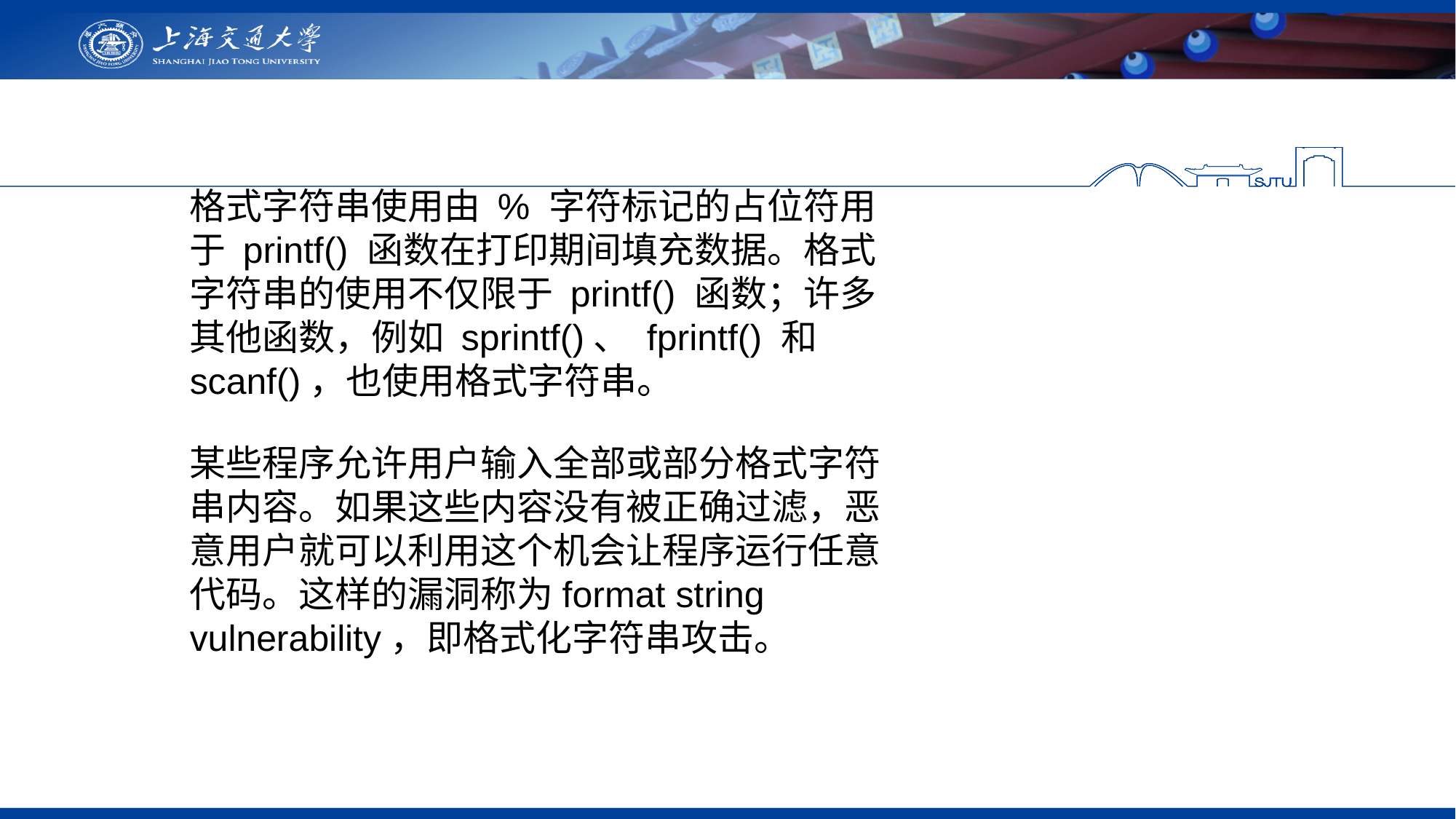

格式字符串使用由 % 字符标记的占位符用于 printf() 函数在打印期间填充数据。格式字符串的使用不仅限于 printf() 函数；许多其他函数，例如 sprintf()、 fprintf() 和 scanf()，也使用格式字符串。
某些程序允许用户输入全部或部分格式字符串内容。如果这些内容没有被正确过滤，恶意用户就可以利用这个机会让程序运行任意代码。这样的漏洞称为format string vulnerability，即格式化字符串攻击。